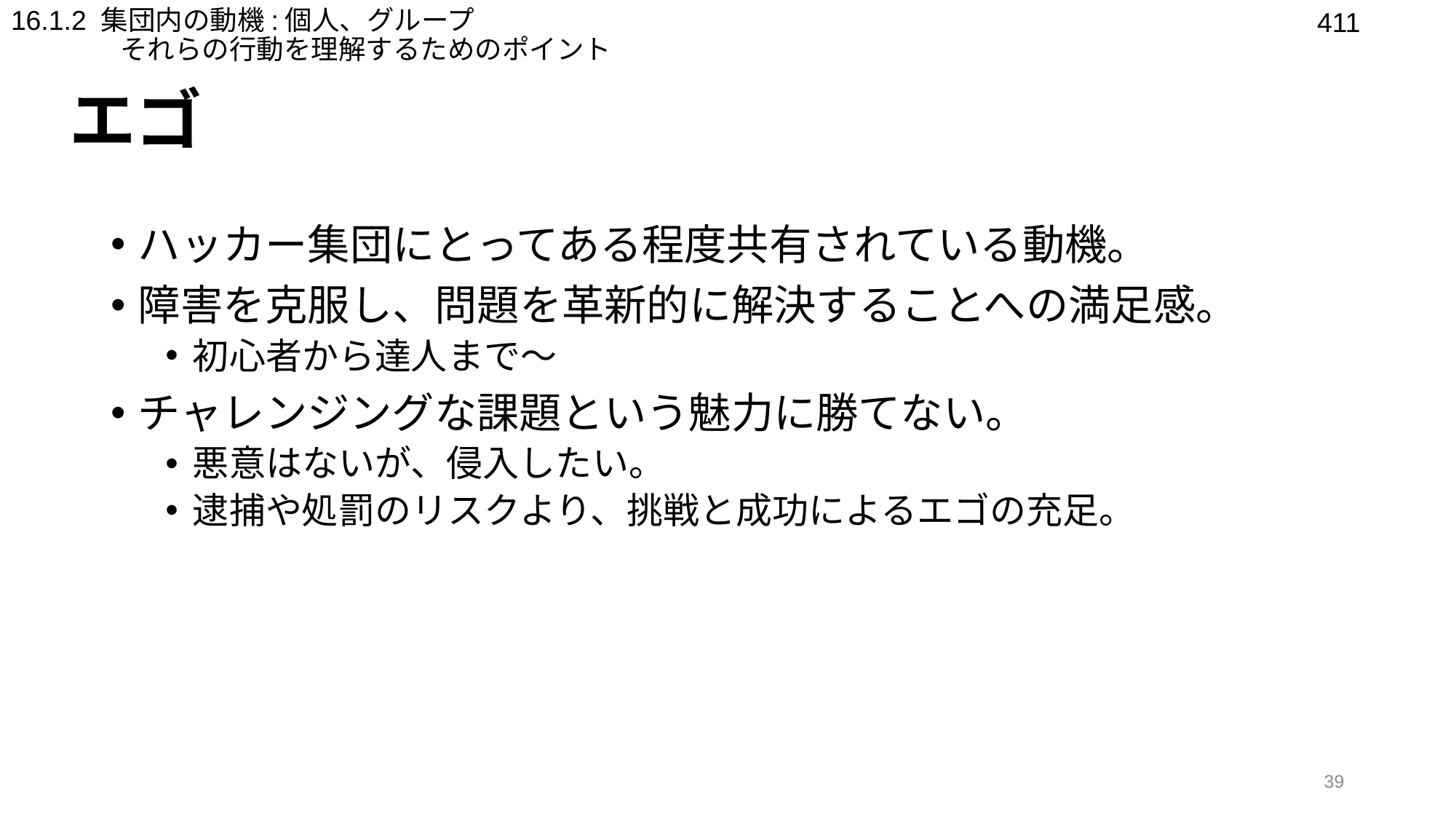

411
# 16.1.2 集団内の動機:個人、グループ それらの行動を理解するためのポイント
エゴ
ハッカー集団にとってある程度共有されている動機。
障害を克服し、問題を革新的に解決することへの満足感。
初心者から達人まで～
チャレンジングな課題という魅力に勝てない。
悪意はないが、侵入したい。
逮捕や処罰のリスクより、挑戦と成功によるエゴの充足。

39